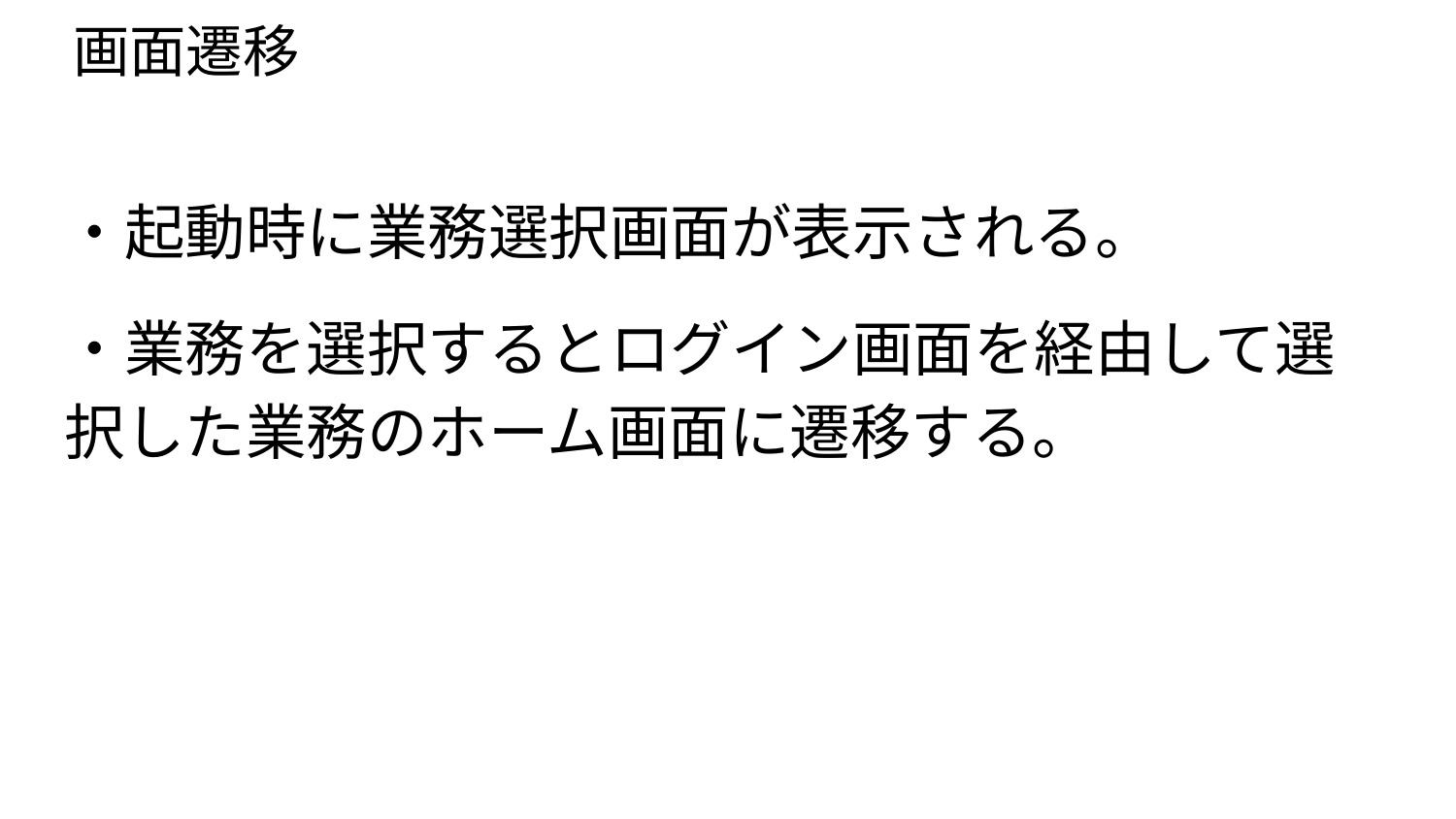

# 画面遷移

・起動時に業務選択画面が表示される。
・業務を選択するとログイン画面を経由して選択した業務のホーム画面に遷移する。